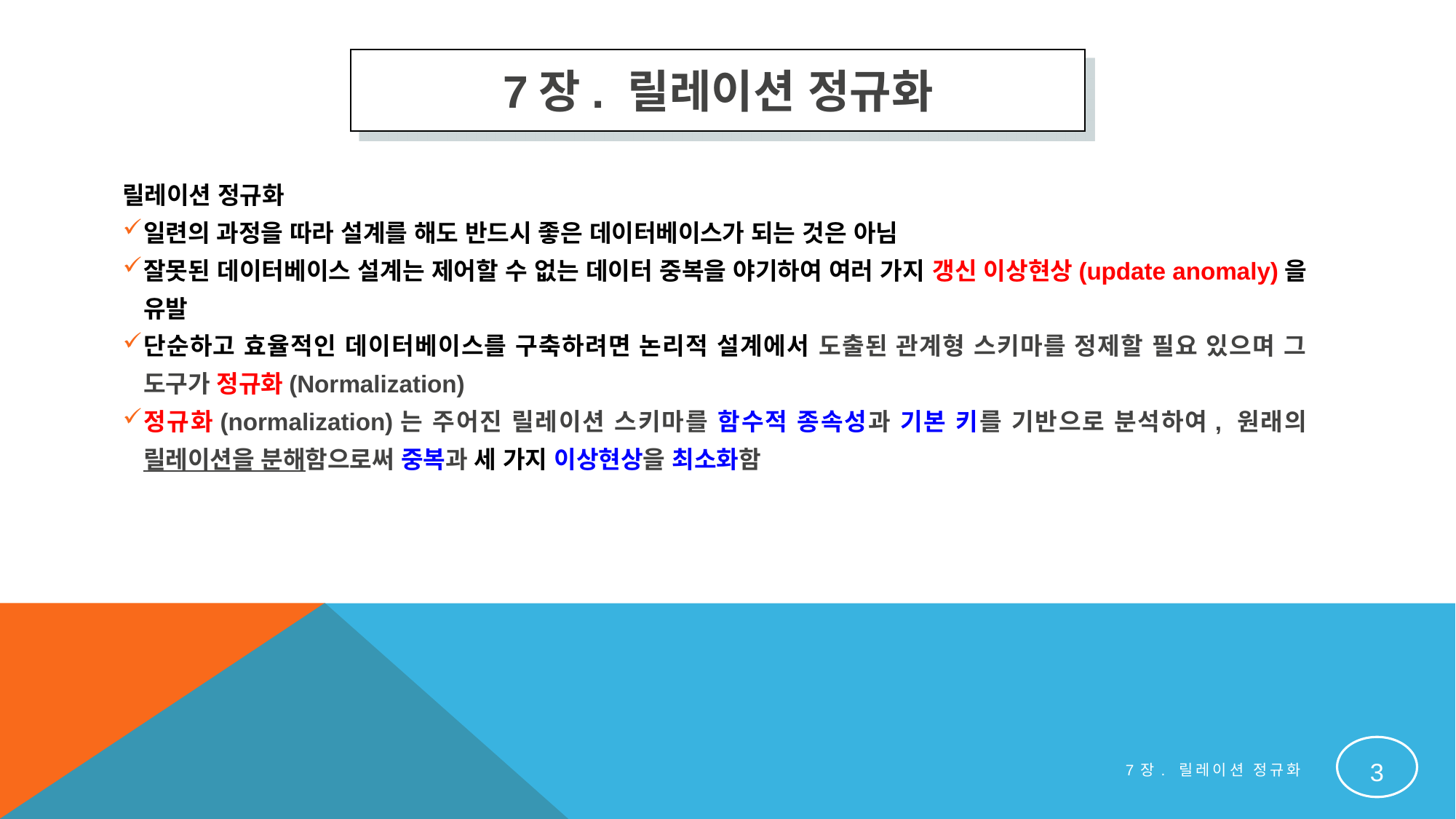

7장. 릴레이션 정규화
릴레이션 정규화
일련의 과정을 따라 설계를 해도 반드시 좋은 데이터베이스가 되는 것은 아님
잘못된 데이터베이스 설계는 제어할 수 없는 데이터 중복을 야기하여 여러 가지 갱신 이상현상(update anomaly)을 유발
단순하고 효율적인 데이터베이스를 구축하려면 논리적 설계에서 도출된 관계형 스키마를 정제할 필요 있으며 그 도구가 정규화(Normalization)
정규화(normalization)는 주어진 릴레이션 스키마를 함수적 종속성과 기본 키를 기반으로 분석하여, 원래의 릴레이션을 분해함으로써 중복과 세 가지 이상현상을 최소화함

3
7장. 릴레이션 정규화